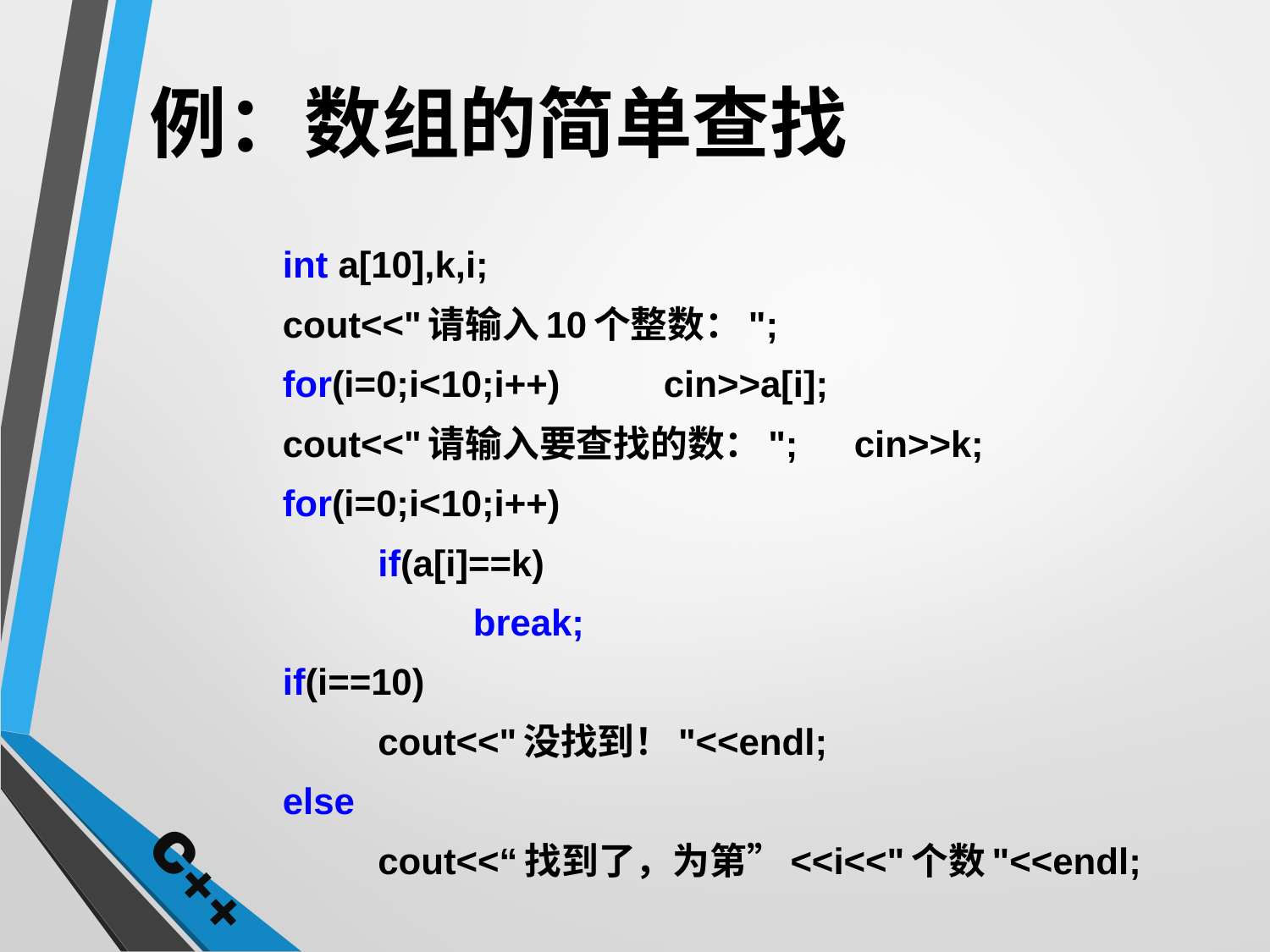

# 例：数组的简单查找
		int a[10],k,i;
		cout<<"请输入10个整数：";
		for(i=0;i<10;i++)		cin>>a[i];
		cout<<"请输入要查找的数：";	cin>>k;
		for(i=0;i<10;i++)
			if(a[i]==k)
				break;
		if(i==10)
			cout<<"没找到！"<<endl;
		else
			cout<<“找到了，为第”<<i<<"个数"<<endl;